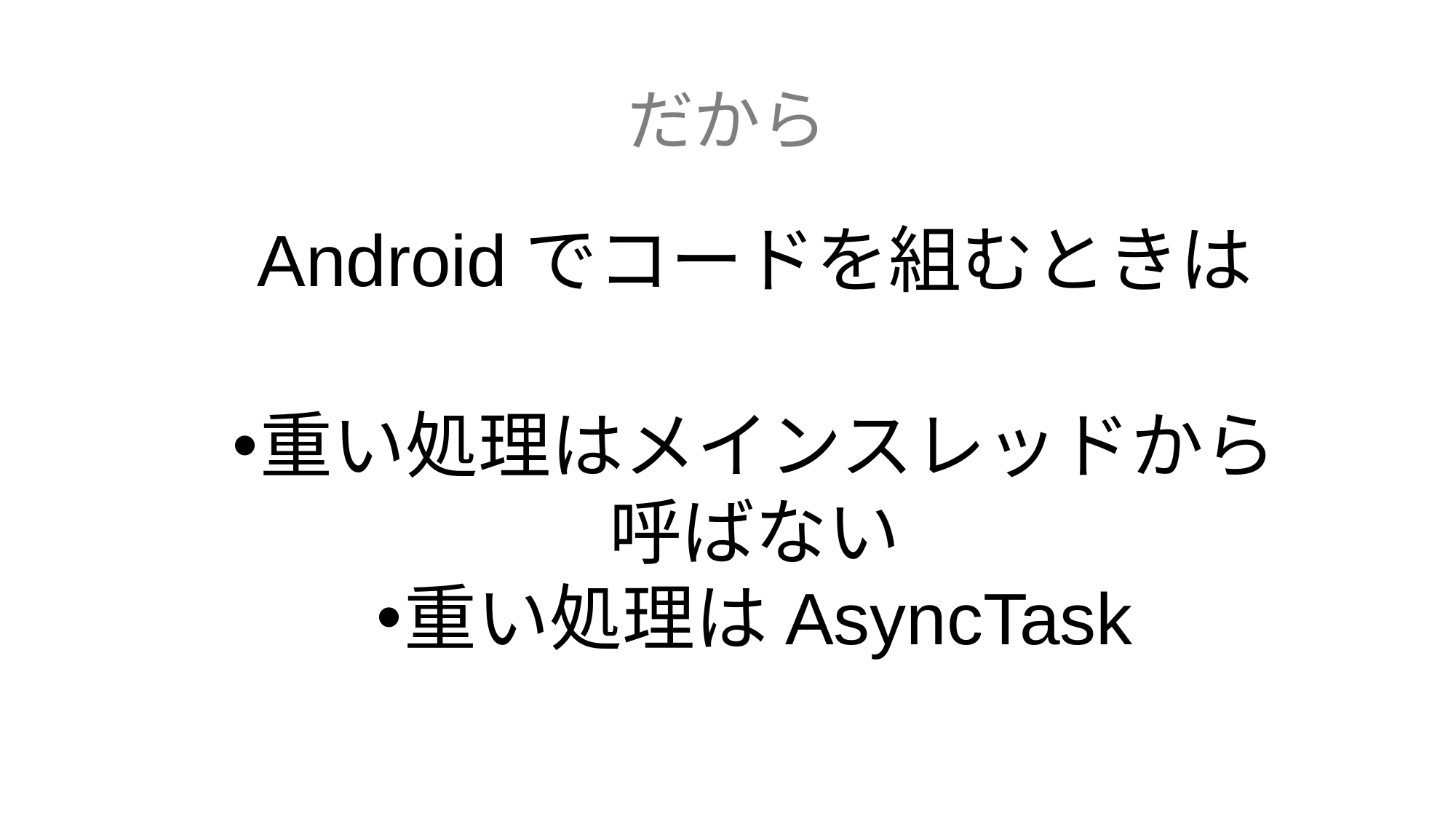

# だから
Androidでコードを組むときは

重い処理はメインスレッドから
呼ばない
重い処理はAsyncTask